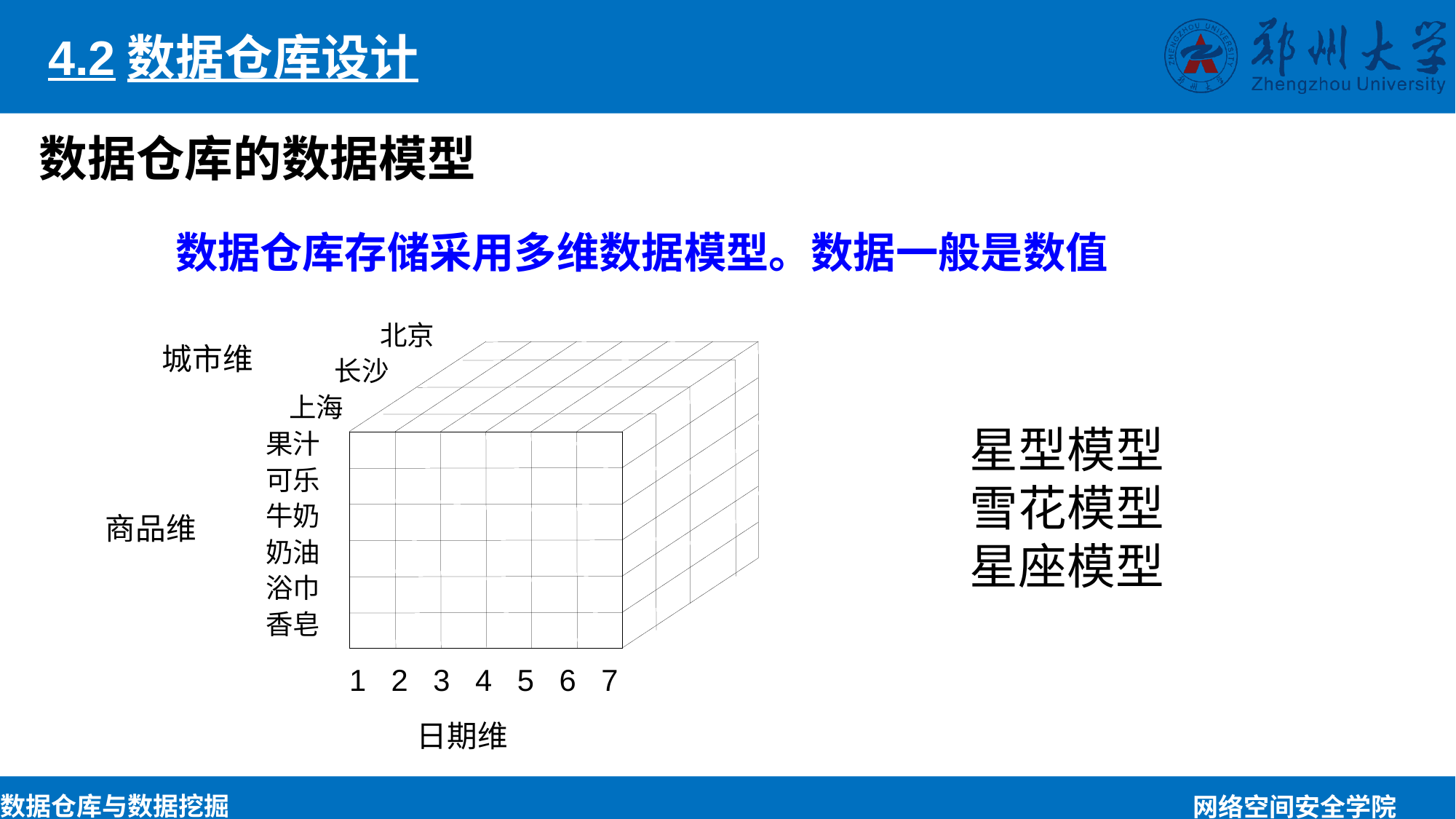

4.2数据仓库设计
数据仓库的数据模型
        数据仓库存储采用多维数据模型。数据一般是数值
北京
城市维

长沙

上海

果汁

可乐

牛奶

商品维

奶油

浴巾

香皂

1   2   3   4   5   6   7
日期维
星型模型
雪花模型
星座模型